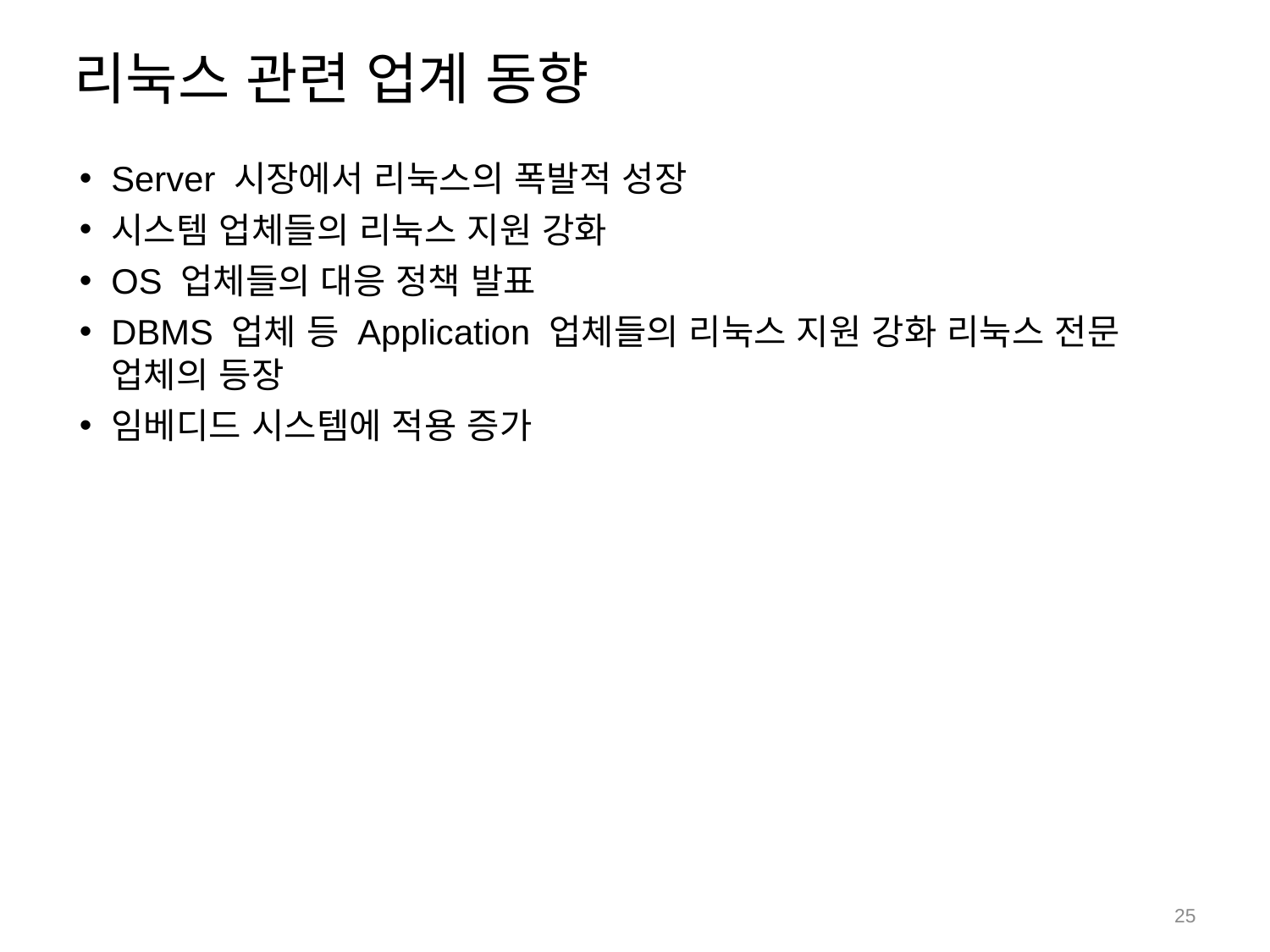

# 리눅스 관련 업계 동향
Server 시장에서 리눅스의 폭발적 성장
시스템 업체들의 리눅스 지원 강화
OS 업체들의 대응 정책 발표
DBMS 업체 등 Application 업체들의 리눅스 지원 강화 리눅스 전문 업체의 등장
임베디드 시스템에 적용 증가
25